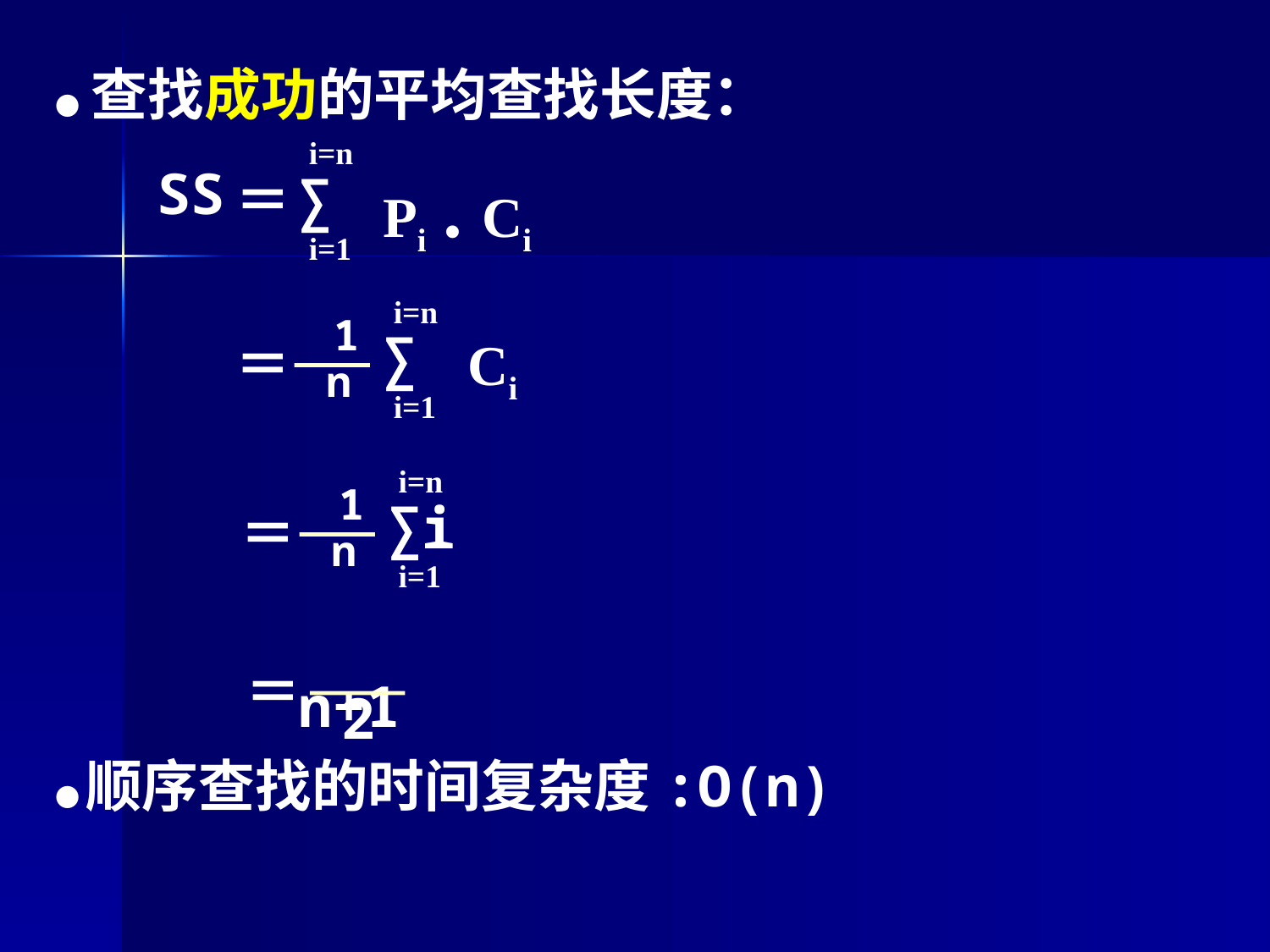

● 查找成功的平均查找长度：
   SS

●顺序查找的时间复杂度:O(n)

i=n
i=1
Pi  . Ci
＝
∑
i=n
i=1
∑
Ci
 1
n

＝
i=n
i=1
 1
n

∑i
＝
 n+1
＝

2